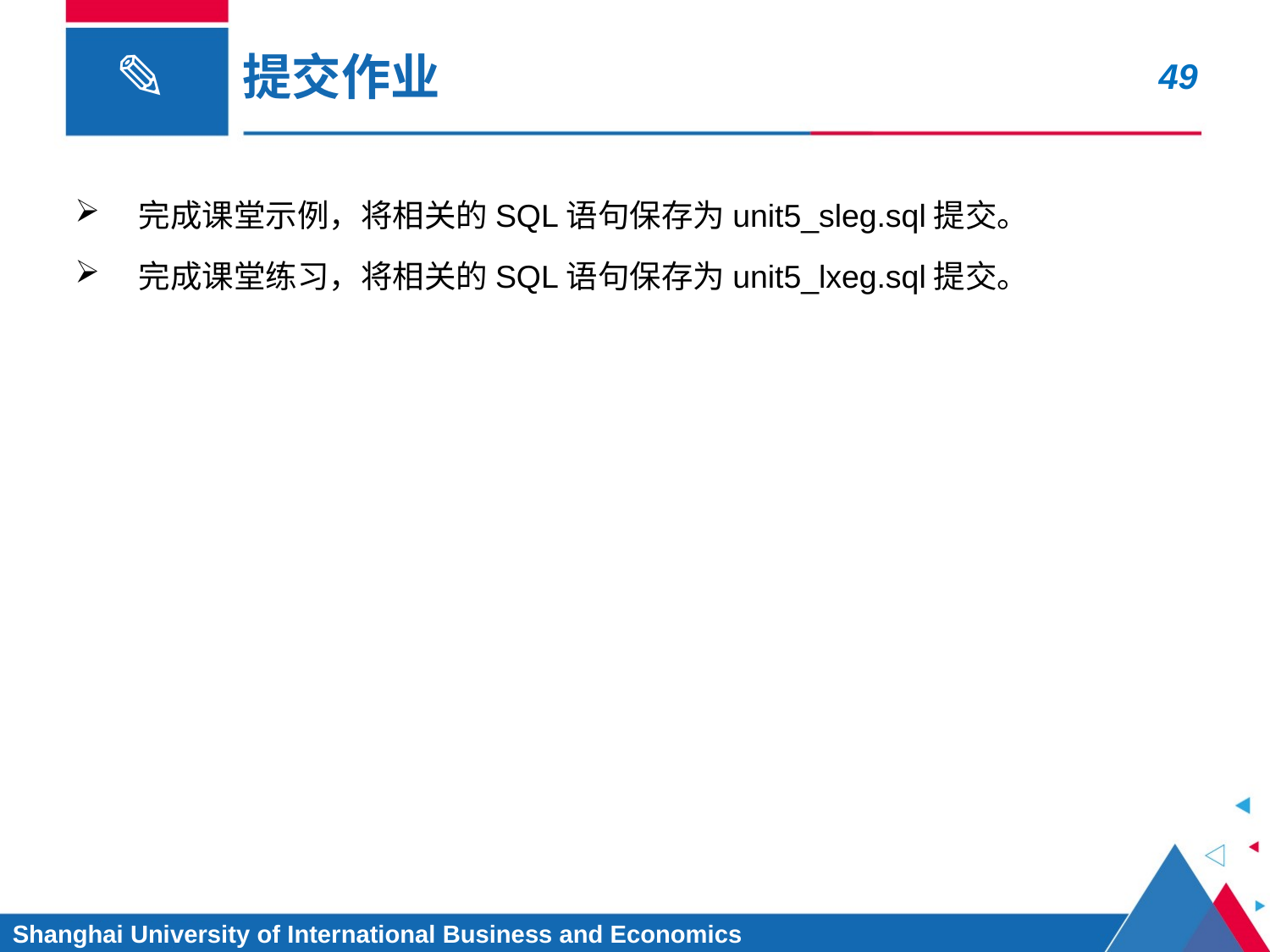

# 提交作业
完成课堂示例，将相关的SQL语句保存为unit5_sleg.sql提交。
完成课堂练习，将相关的SQL语句保存为unit5_lxeg.sql提交。